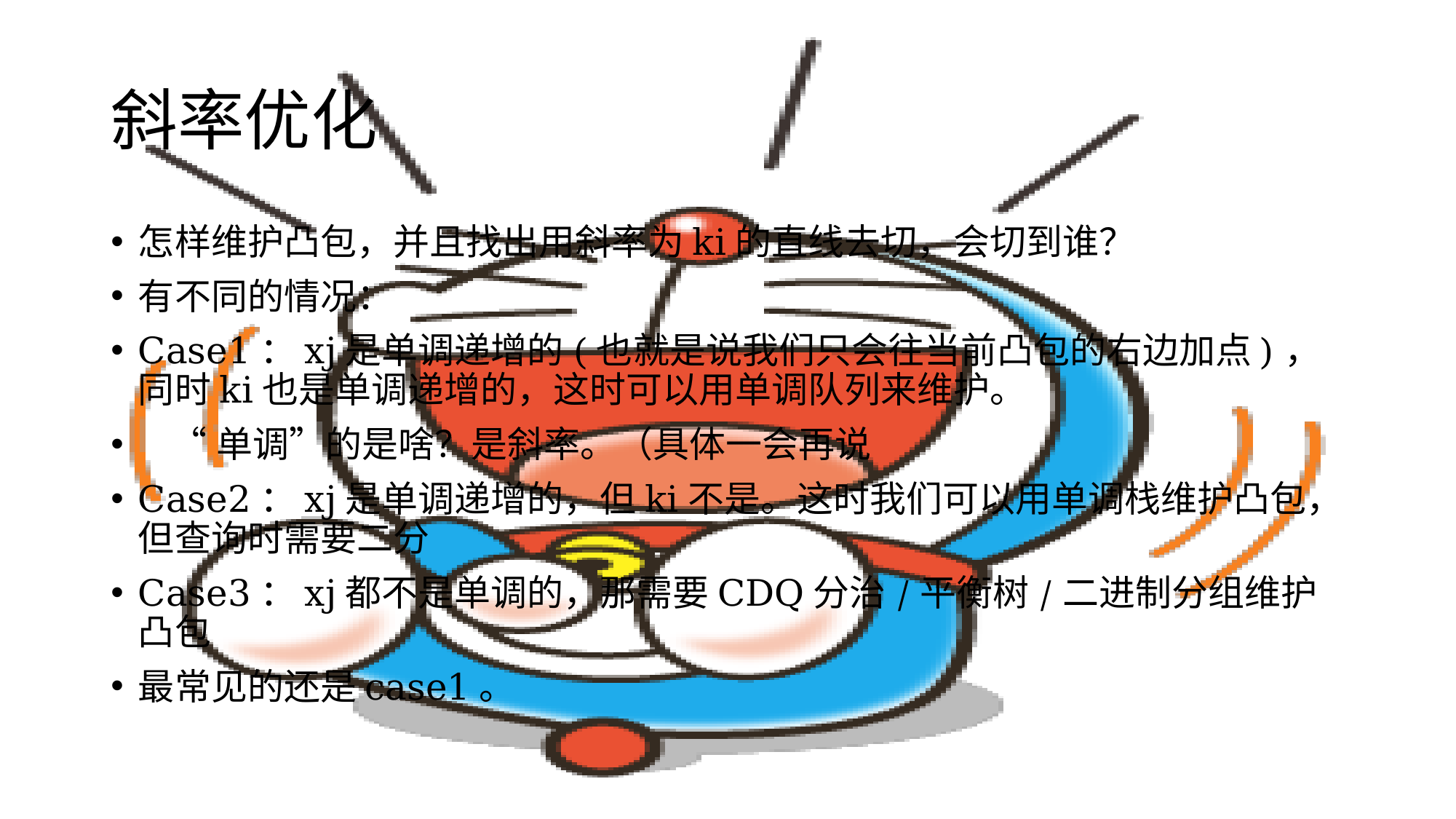

# 斜率优化
怎样维护凸包，并且找出用斜率为ki的直线去切，会切到谁？
有不同的情况：
Case1：xj是单调递增的(也就是说我们只会往当前凸包的右边加点)，同时ki也是单调递增的，这时可以用单调队列来维护。
    “单调”的是啥？是斜率。（具体一会再说
Case2：xj是单调递增的，但ki不是。这时我们可以用单调栈维护凸包，但查询时需要二分
Case3：xj都不是单调的，那需要CDQ分治/平衡树/二进制分组维护凸包
最常见的还是case1。